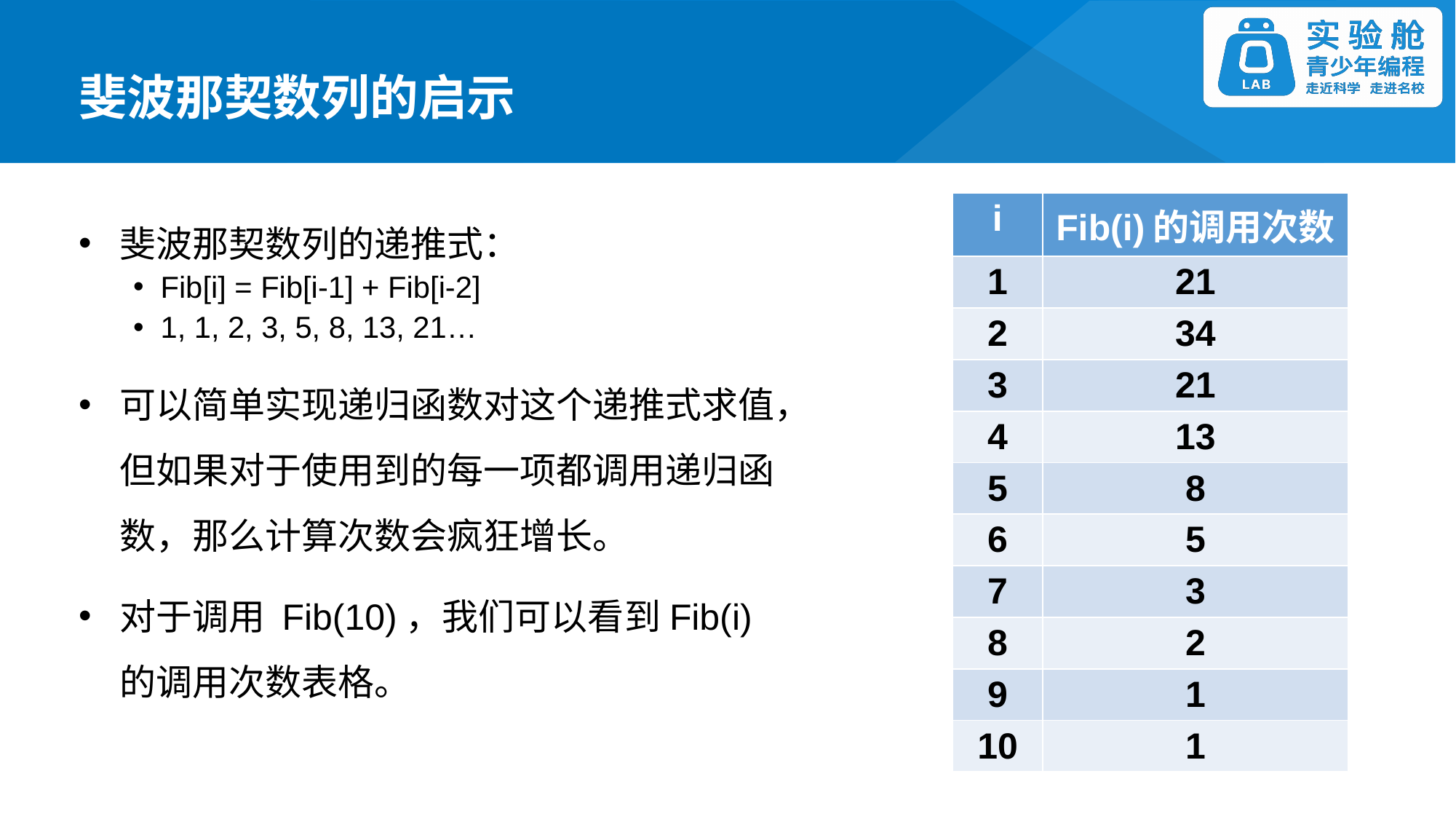

斐波那契数列的启示
| i | Fib(i)的调用次数 |
| --- | --- |
| 1 | 21 |
| 2 | 34 |
| 3 | 21 |
| 4 | 13 |
| 5 | 8 |
| 6 | 5 |
| 7 | 3 |
| 8 | 2 |
| 9 | 1 |
| 10 | 1 |
斐波那契数列的递推式：
Fib[i] = Fib[i-1] + Fib[i-2]
1, 1, 2, 3, 5, 8, 13, 21…
可以简单实现递归函数对这个递推式求值，但如果对于使用到的每一项都调用递归函数，那么计算次数会疯狂增长。
对于调用 Fib(10)，我们可以看到Fib(i)的调用次数表格。